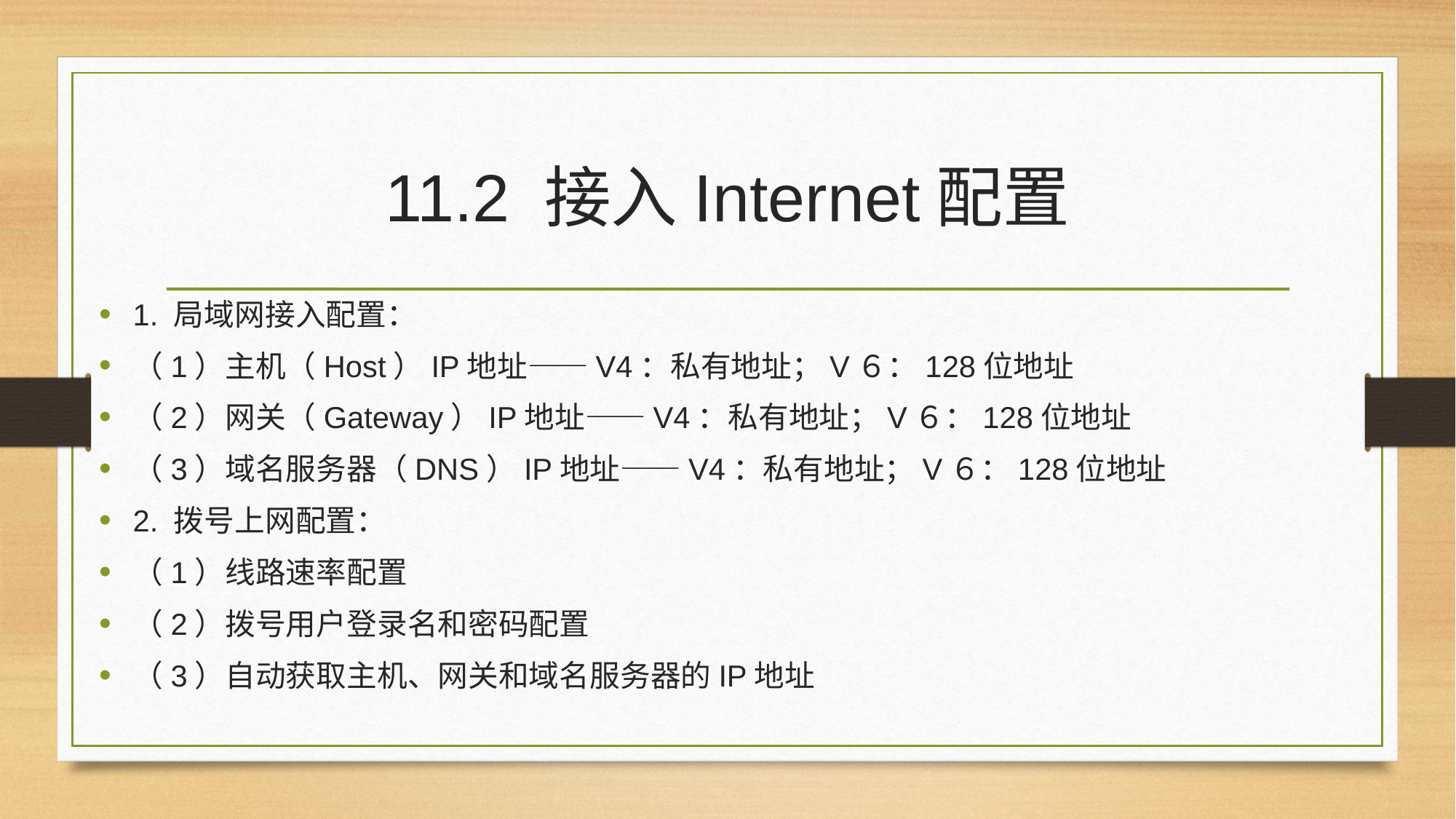

11.2 接入Internet配置
1. 局域网接入配置：
（1）主机（Host）IP地址——V4：私有地址；V６：128位地址
（2）网关（Gateway）IP地址——V4：私有地址；V６：128位地址
（3）域名服务器（DNS）IP地址——V4：私有地址；V６：128位地址
2. 拨号上网配置：
（1）线路速率配置
（2）拨号用户登录名和密码配置
（3）自动获取主机、网关和域名服务器的IP地址